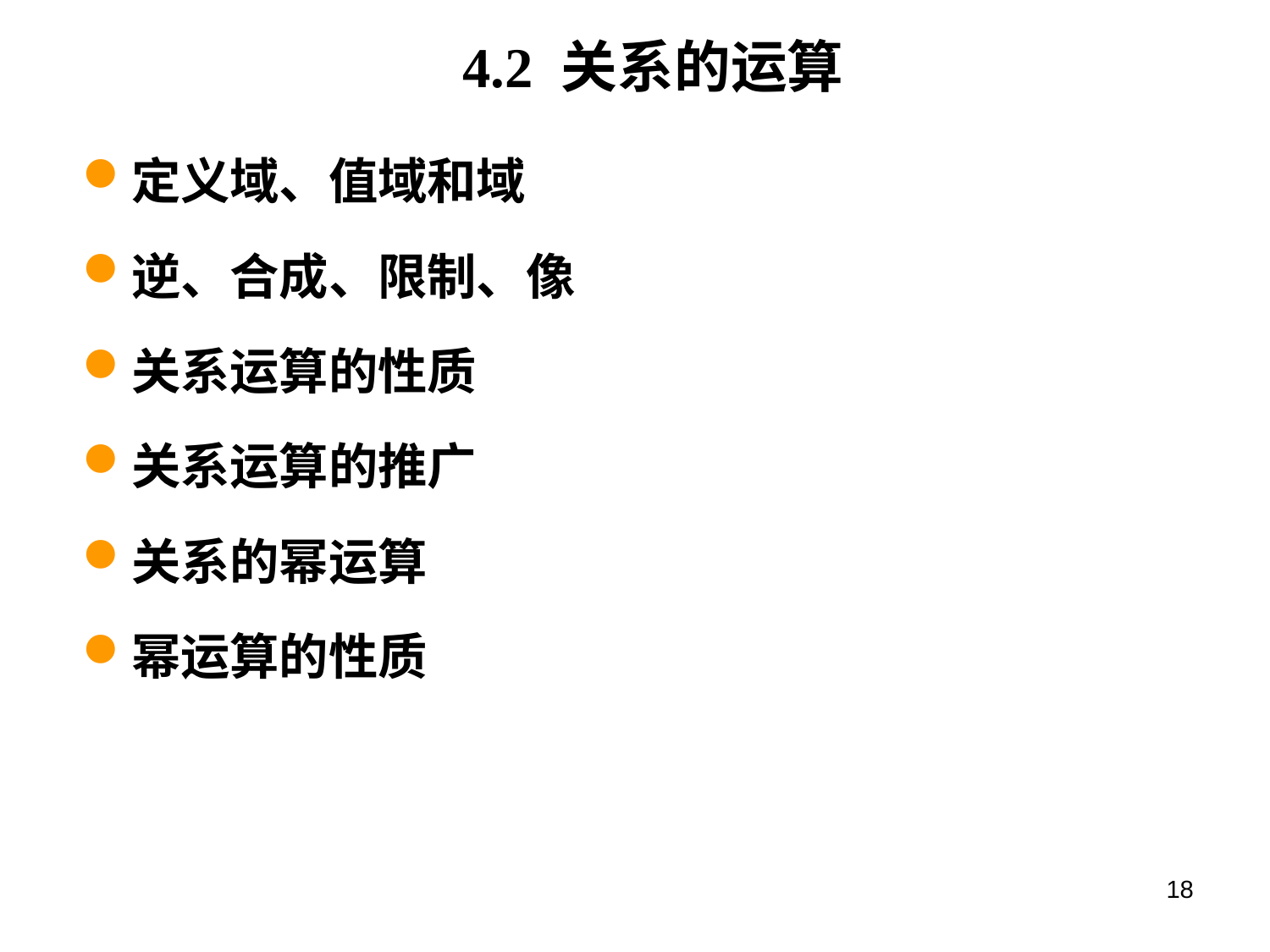

# 4.2 关系的运算
定义域、值域和域
逆、合成、限制、像
关系运算的性质
关系运算的推广
关系的幂运算
幂运算的性质
18